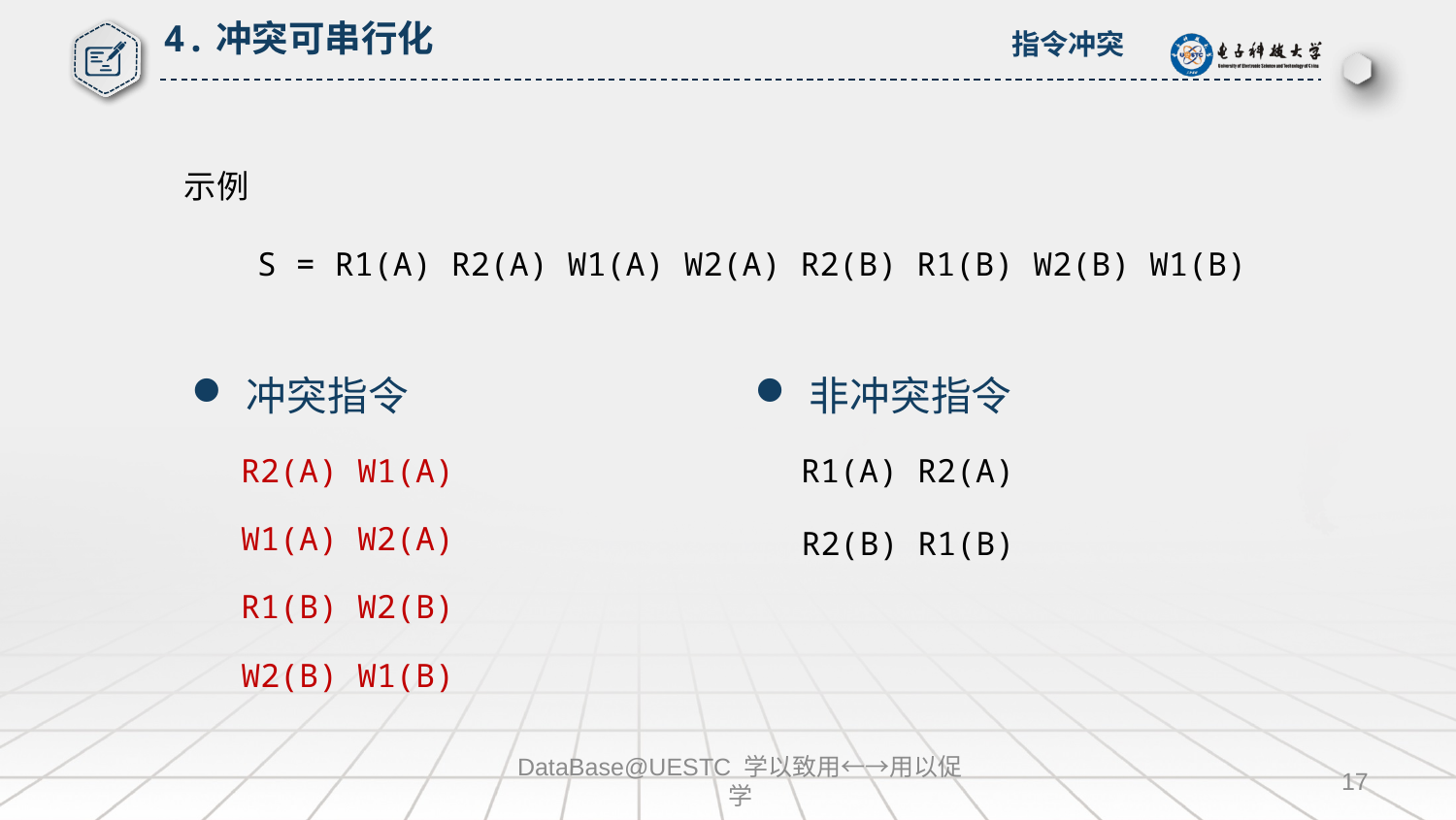

4.冲突可串行化
指令冲突
示例

S = R1(A) R2(A) W1(A) W2(A) R2(B) R1(B) W2(B) W1(B)
冲突指令
非冲突指令
R1(A) R2(A)
R2(A) W1(A)
W1(A) W2(A)
R2(B) R1(B)
R1(B) W2(B)
W2(B) W1(B)
DataBase@UESTC 学以致用←→用以促学
17